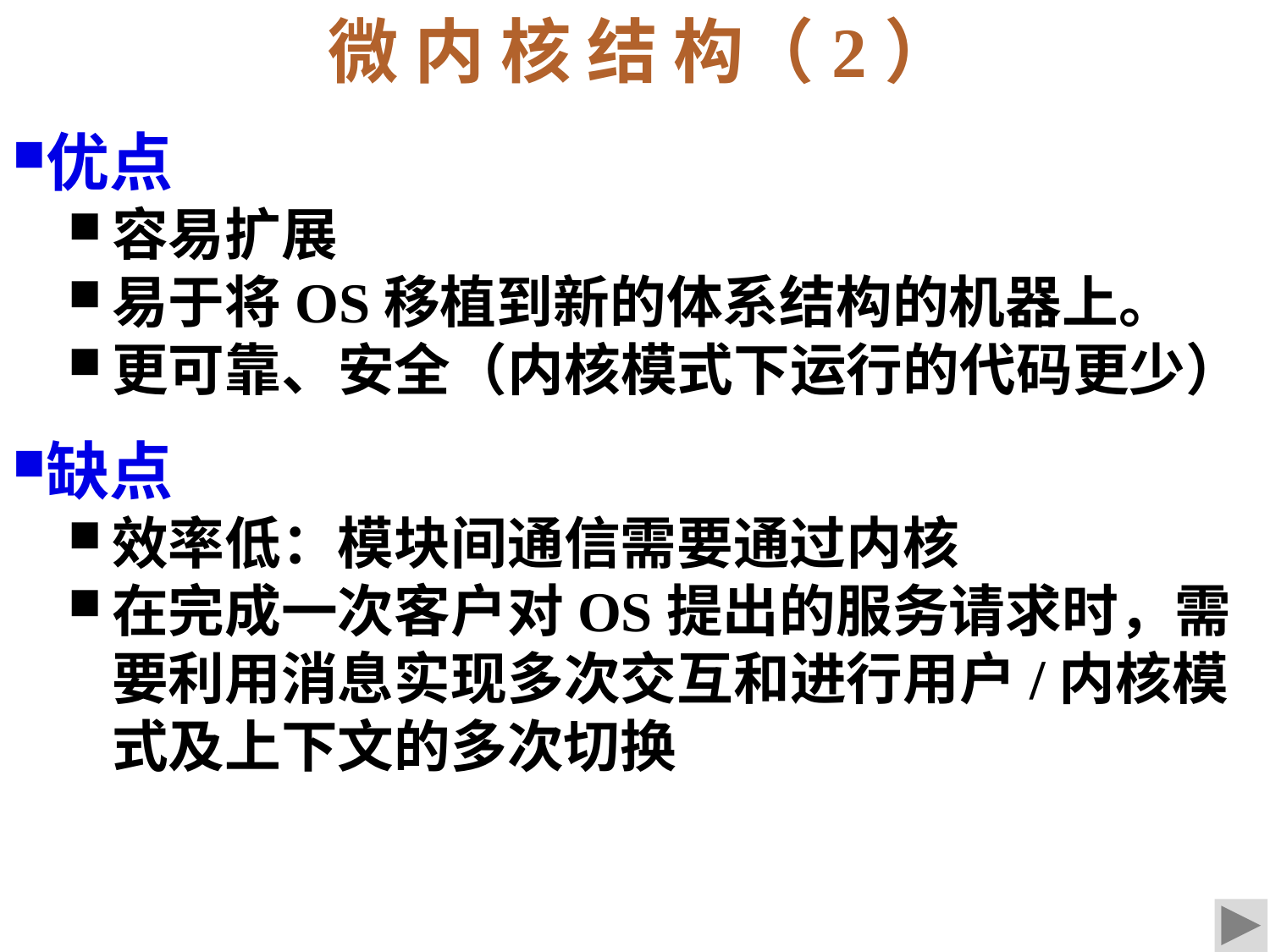

微 内 核 结 构（2）
优点
容易扩展
易于将OS移植到新的体系结构的机器上。
更可靠、安全（内核模式下运行的代码更少）
缺点
效率低：模块间通信需要通过内核
在完成一次客户对OS提出的服务请求时，需要利用消息实现多次交互和进行用户/内核模式及上下文的多次切换